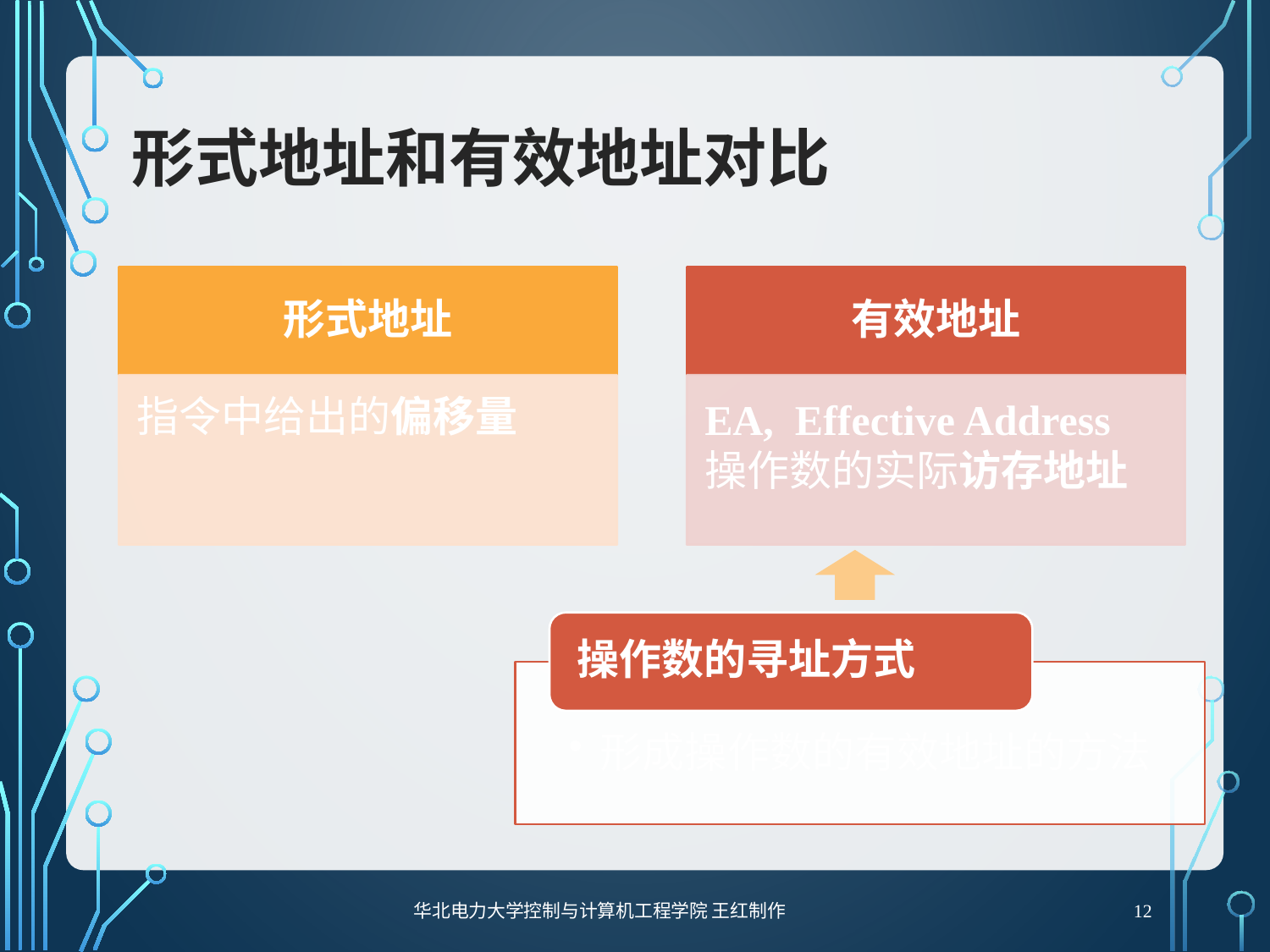

# 形式地址和有效地址对比
形式地址
指令中给出的偏移量
有效地址
EA,  Effective Address
操作数的实际访存地址

形成操作数的有效地址的方法
操作数的寻址方式
12
华北电力大学控制与计算机工程学院 王红制作